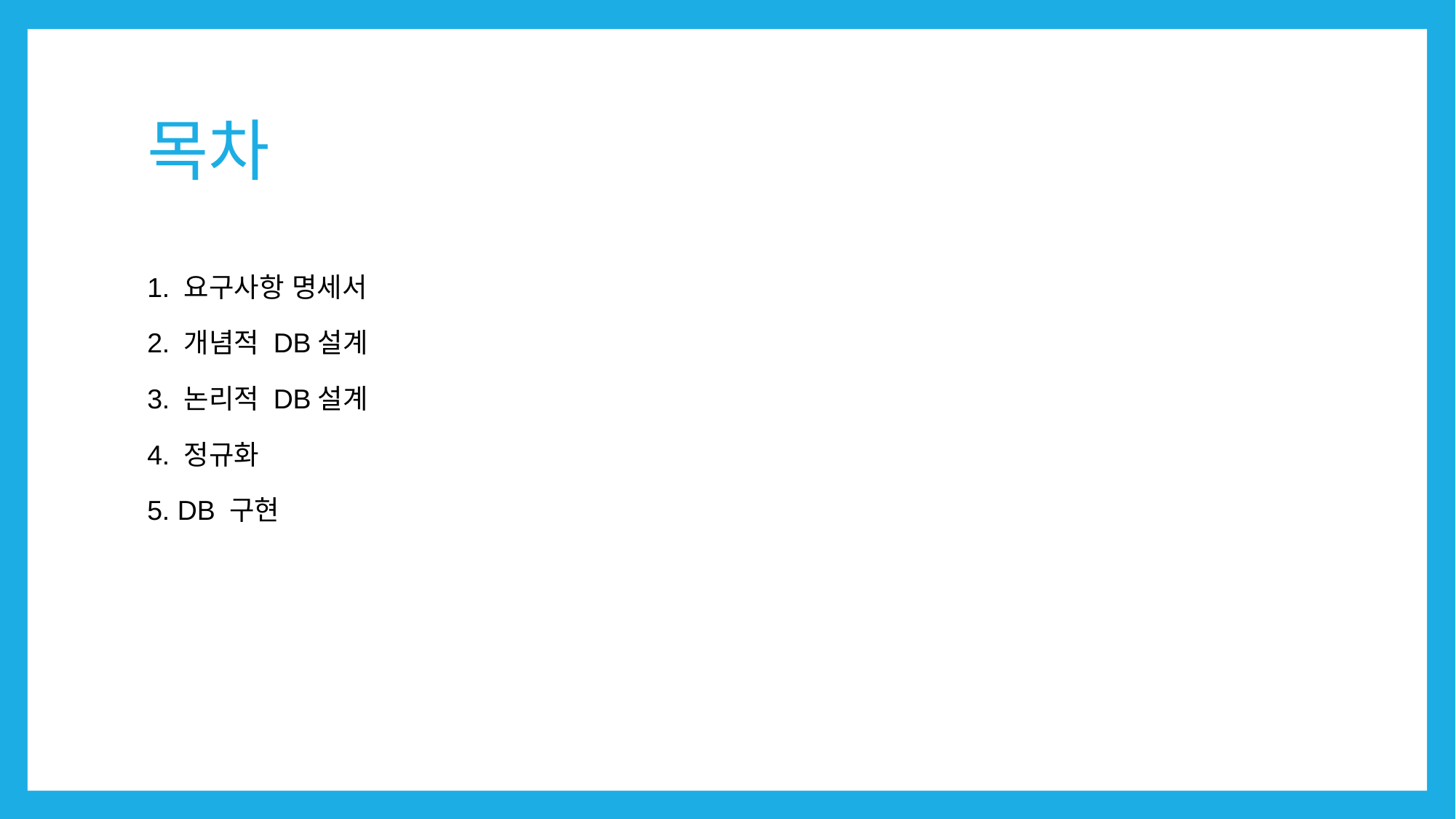

# 목차
1. 요구사항 명세서
2. 개념적 DB설계
3. 논리적 DB설계
4. 정규화
5. DB 구현